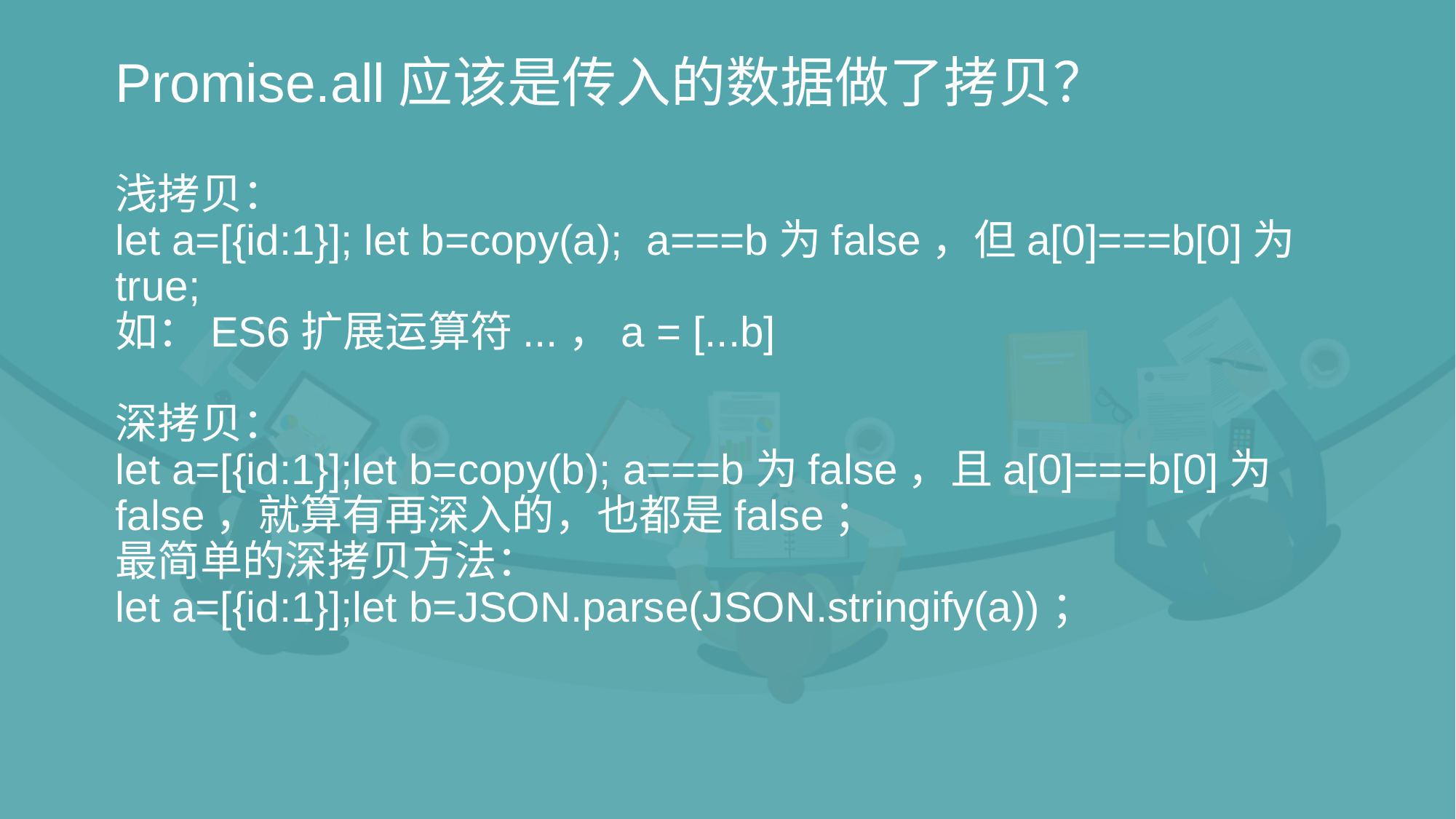

# Promise.all应该是传入的数据做了拷贝？ 浅拷贝： let a=[{id:1}]; let b=copy(a);  a===b为false，但a[0]===b[0]为true; 如：ES6扩展运算符...，a = [...b] 深拷贝： let a=[{id:1}];let b=copy(b); a===b为false，且a[0]===b[0]为false，就算有再深入的，也都是false； 最简单的深拷贝方法： let a=[{id:1}];let b=JSON.parse(JSON.stringify(a))；